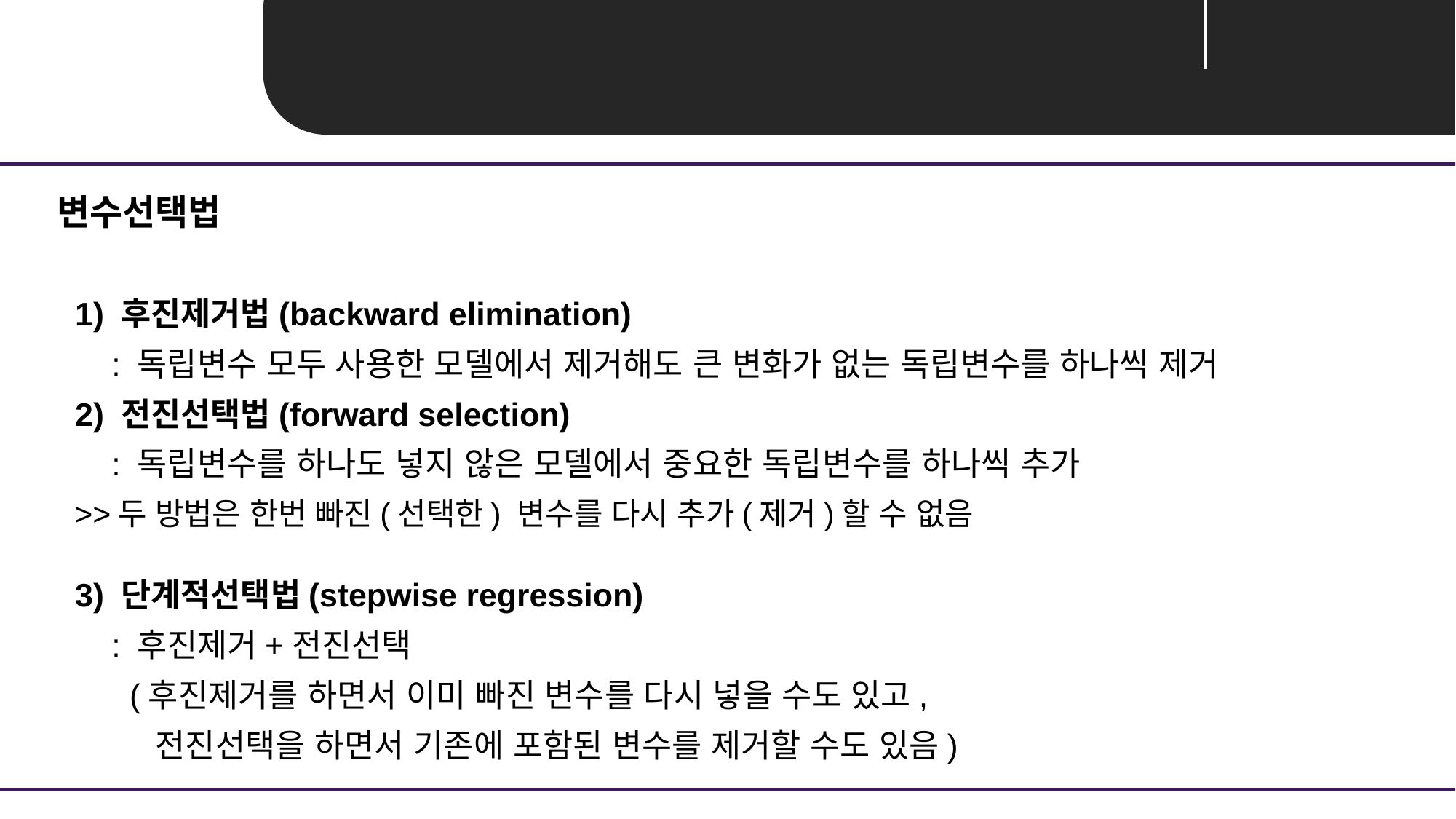

Unit  03 ㅣ  회귀분석
변수선택법

  1) 후진제거법(backward elimination)
      : 독립변수 모두 사용한 모델에서 제거해도 큰 변화가 없는 독립변수를 하나씩 제거
  2) 전진선택법(forward selection)
      : 독립변수를 하나도 넣지 않은 모델에서 중요한 독립변수를 하나씩 추가
  >>두 방법은 한번 빠진(선택한) 변수를 다시 추가(제거)할 수 없음

  3) 단계적선택법(stepwise regression)
      : 후진제거+전진선택
        (후진제거를 하면서 이미 빠진 변수를 다시 넣을 수도 있고,
          전진선택을 하면서 기존에 포함된 변수를 제거할 수도 있음)